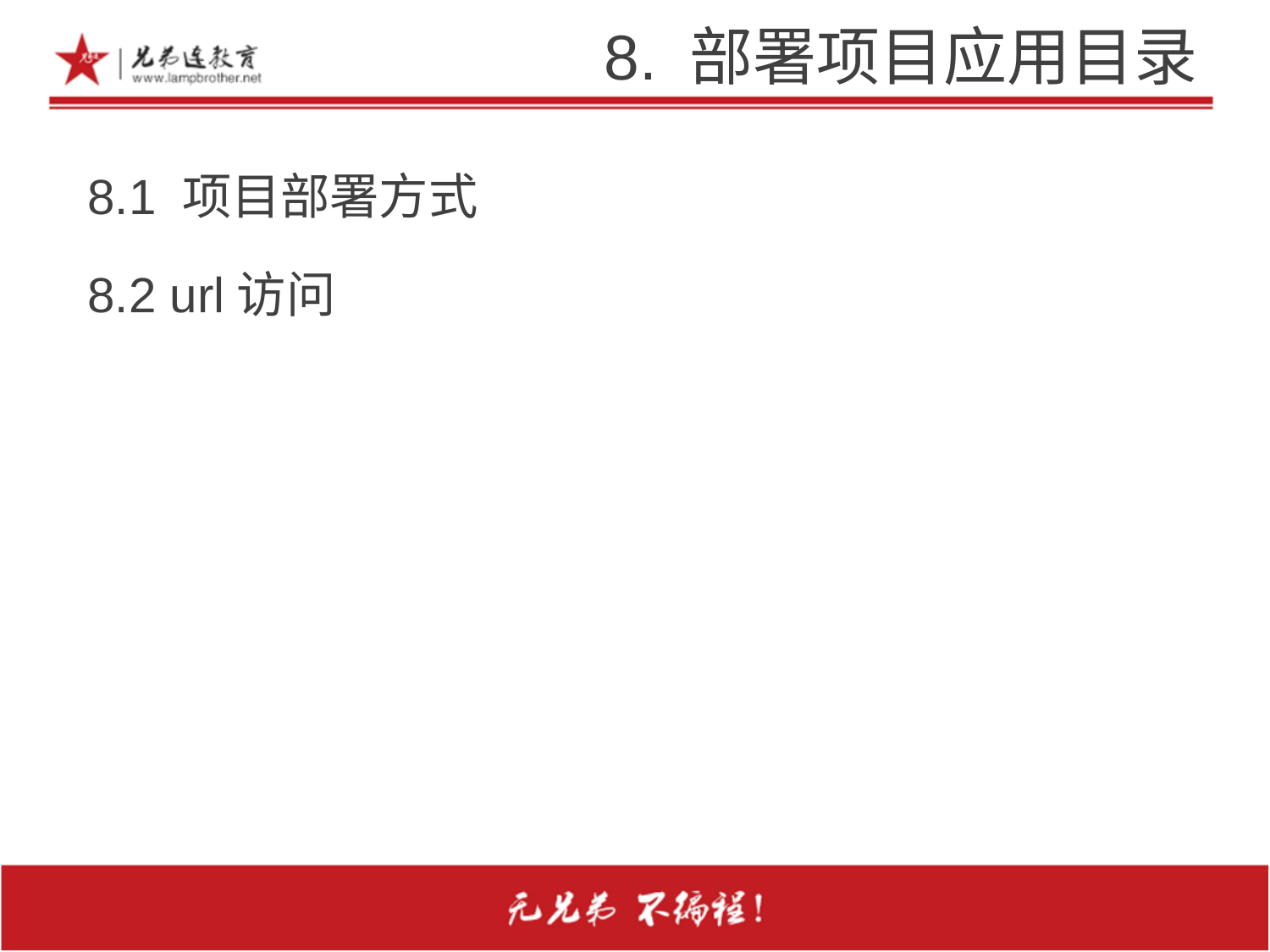

# 8. 部署项目应用目录
8.1 项目部署方式
8.2 url访问